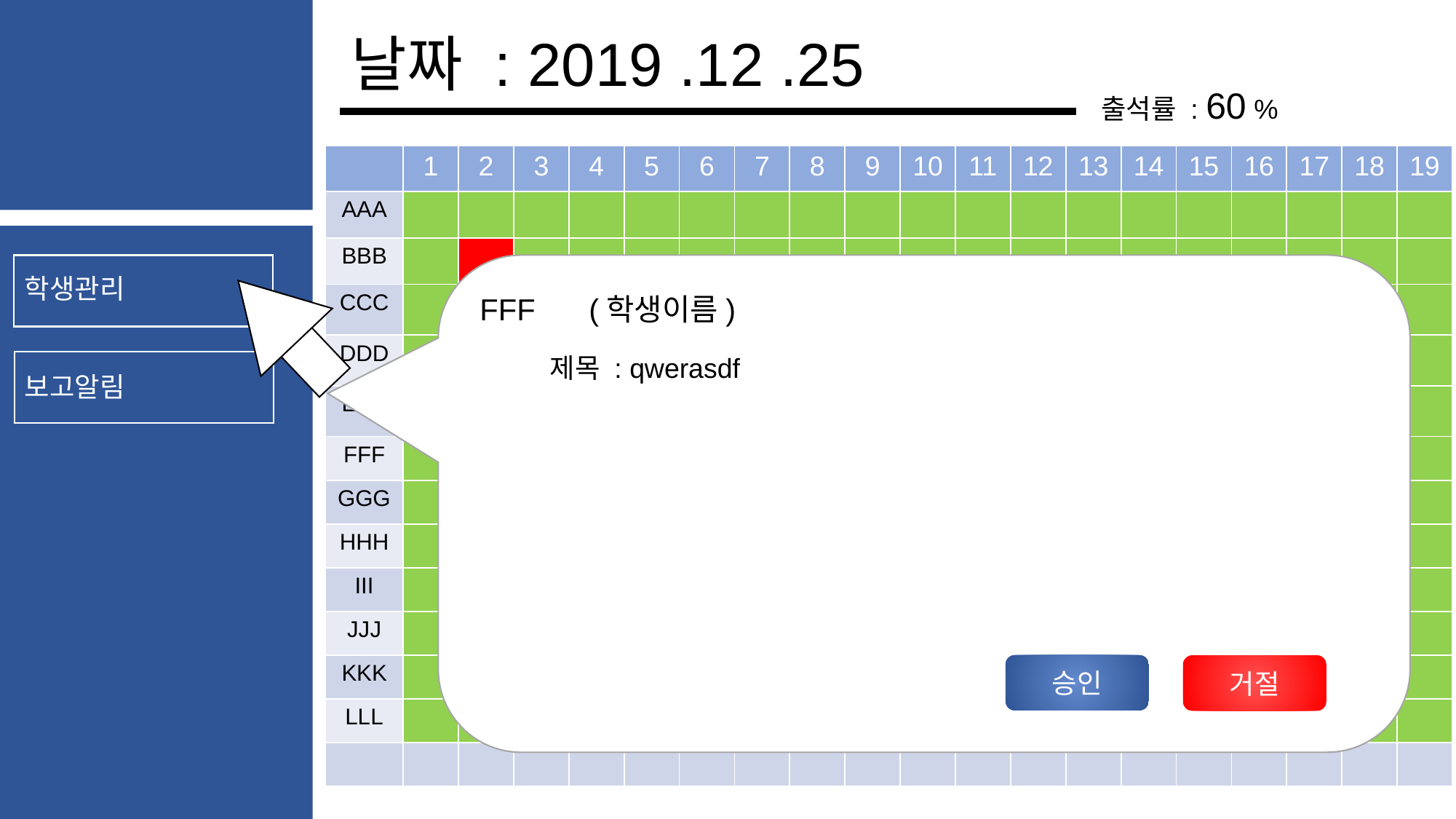

날짜 : 2019 .12 .25
출석률 : 60 %

|  | 1 | 2 | 3 | 4 | 5 | 6 | 7 | 8 | 9 | 10 | 11 | 12 | 13 | 14 | 15 | 16 | 17 | 18 | 19 |
| --- | --- | --- | --- | --- | --- | --- | --- | --- | --- | --- | --- | --- | --- | --- | --- | --- | --- | --- | --- |
| AAA |  |  |  |  |  |  |  |  |  |  |  |  |  |  |  |  |  |  |  |
| BBB |  |  |  |  |  |  |  |  |  |  |  |  |  |  |  |  |  |  |  |
| CCC |  |  |  |  |  |  |  |  |  |  |  |  |  |  |  |  |  |  |  |
| DDD |  |  |  |  |  |  |  |  |  |  |  |  |  |  |  |  |  |  |  |
| EEE |  |  |  |  |  |  |  |  |  |  |  |  |  |  |  |  |  |  |  |
| FFF |  |  |  |  |  |  |  |  |  |  |  |  |  |  |  |  |  |  |  |
| GGG |  |  |  |  |  |  |  |  |  |  |  |  |  |  |  |  |  |  |  |
| HHH |  |  |  |  |  |  |  |  |  |  |  |  |  |  |  |  |  |  |  |
| III |  |  |  |  |  |  |  |  |  |  |  |  |  |  |  |  |  |  |  |
| JJJ |  |  |  |  |  |  |  |  |  |  |  |  |  |  |  |  |  |  |  |
| KKK |  |  |  |  |  |  |  |  |  |  |  |  |  |  |  |  |  |  |  |
| LLL |  |  |  |  |  |  |  |  |  |  |  |  |  |  |  |  |  |  |  |
|  |  |  |  |  |  |  |  |  |  |  |  |  |  |  |  |  |  |  |  |

FFF	(학생이름)
제목 : qwerasdf
승인
거절

학생관리

보고알림